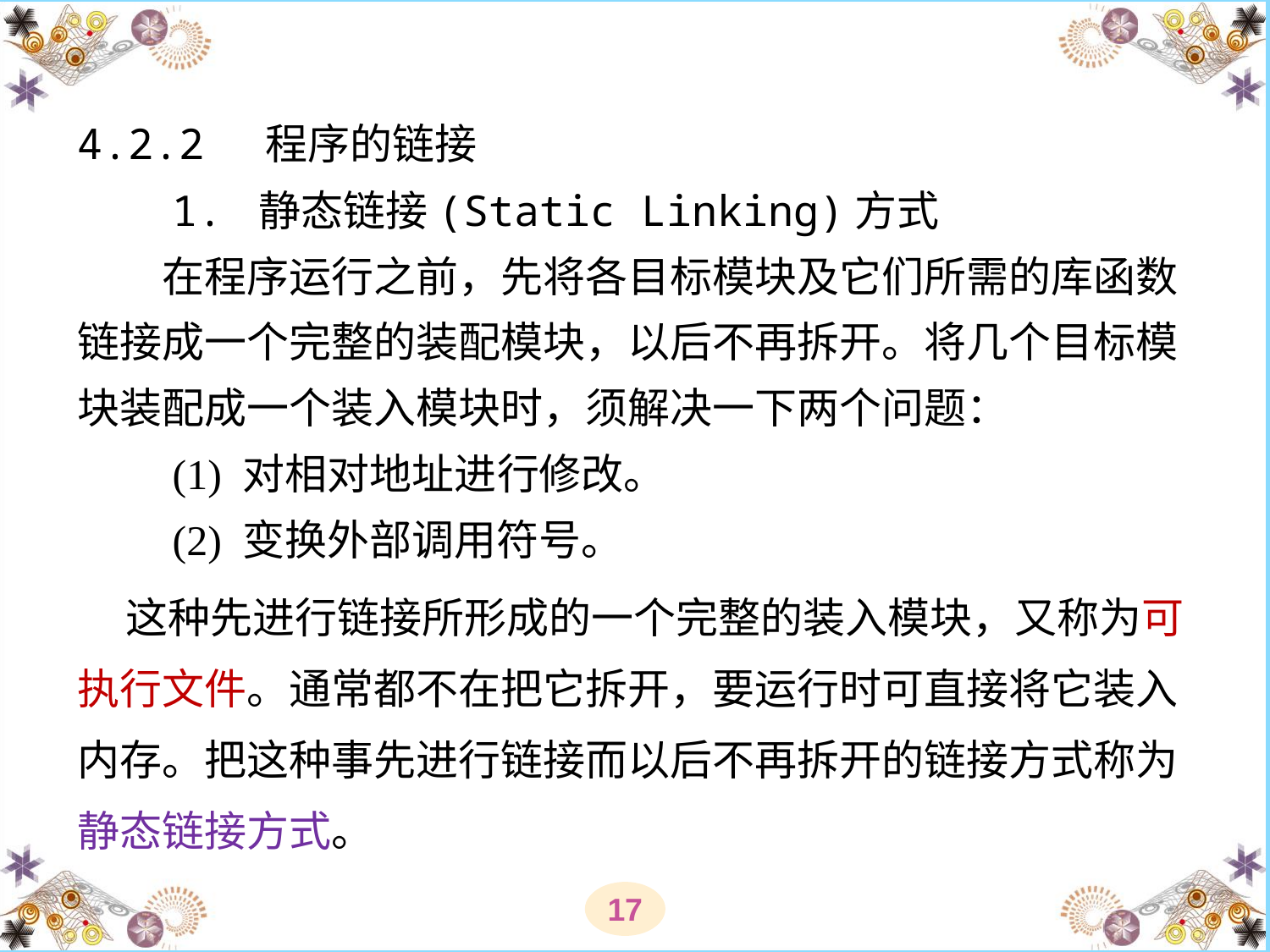

# 4.2.2  程序的链接 　　1. 静态链接(Static Linking)方式 　　在程序运行之前，先将各目标模块及它们所需的库函数链接成一个完整的装配模块，以后不再拆开。将几个目标模块装配成一个装入模块时，须解决一下两个问题： 　　(1) 对相对地址进行修改。 　　(2) 变换外部调用符号。
    这种先进行链接所形成的一个完整的装入模块，又称为可执行文件。通常都不在把它拆开，要运行时可直接将它装入内存。把这种事先进行链接而以后不再拆开的链接方式称为静态链接方式。